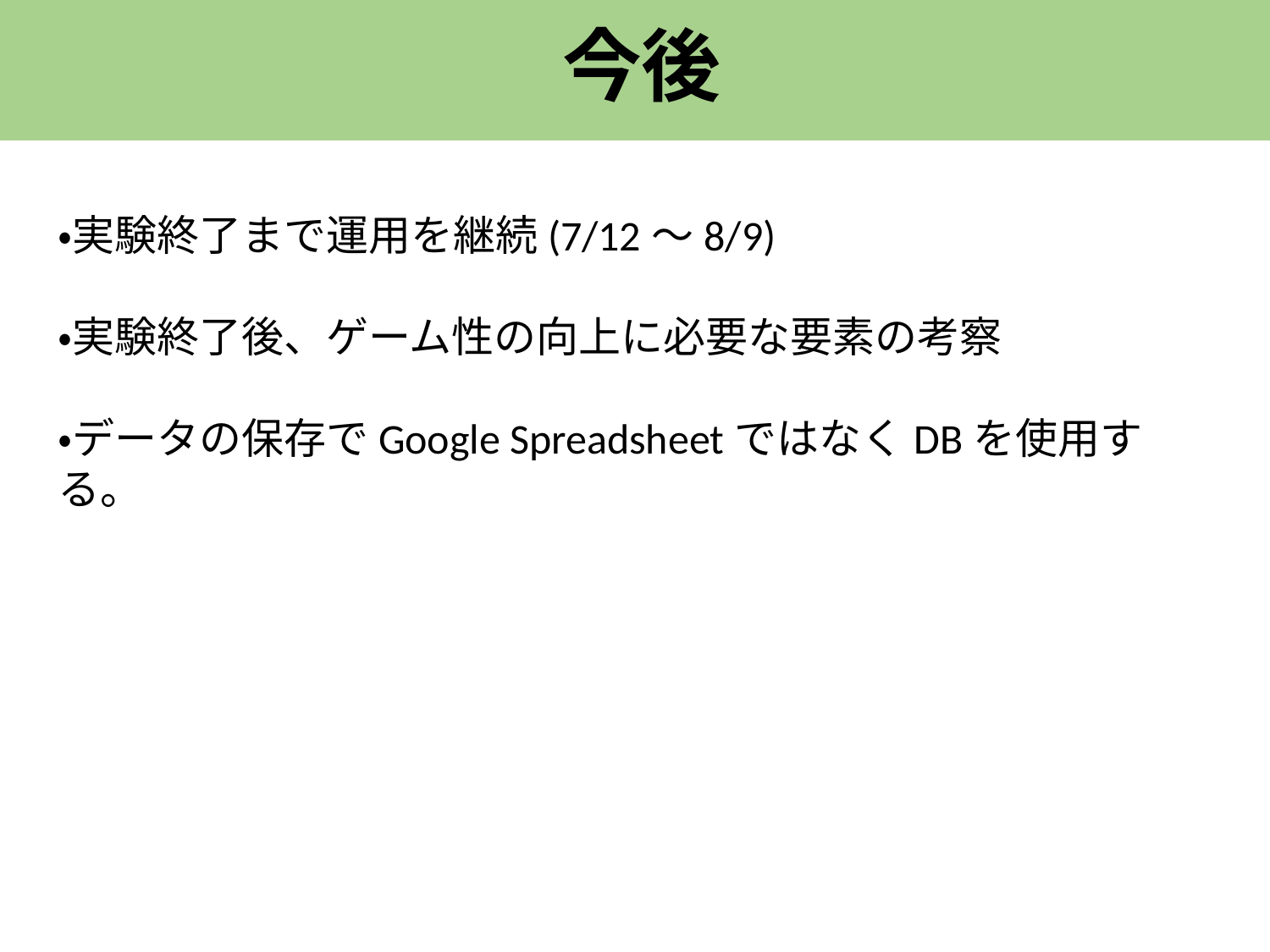

今後
DERC
・実験終了まで運用を継続(7/12～8/9)

・実験終了後、ゲーム性の向上に必要な要素の考察

・データの保存でGoogle SpreadsheetではなくDBを使用する。